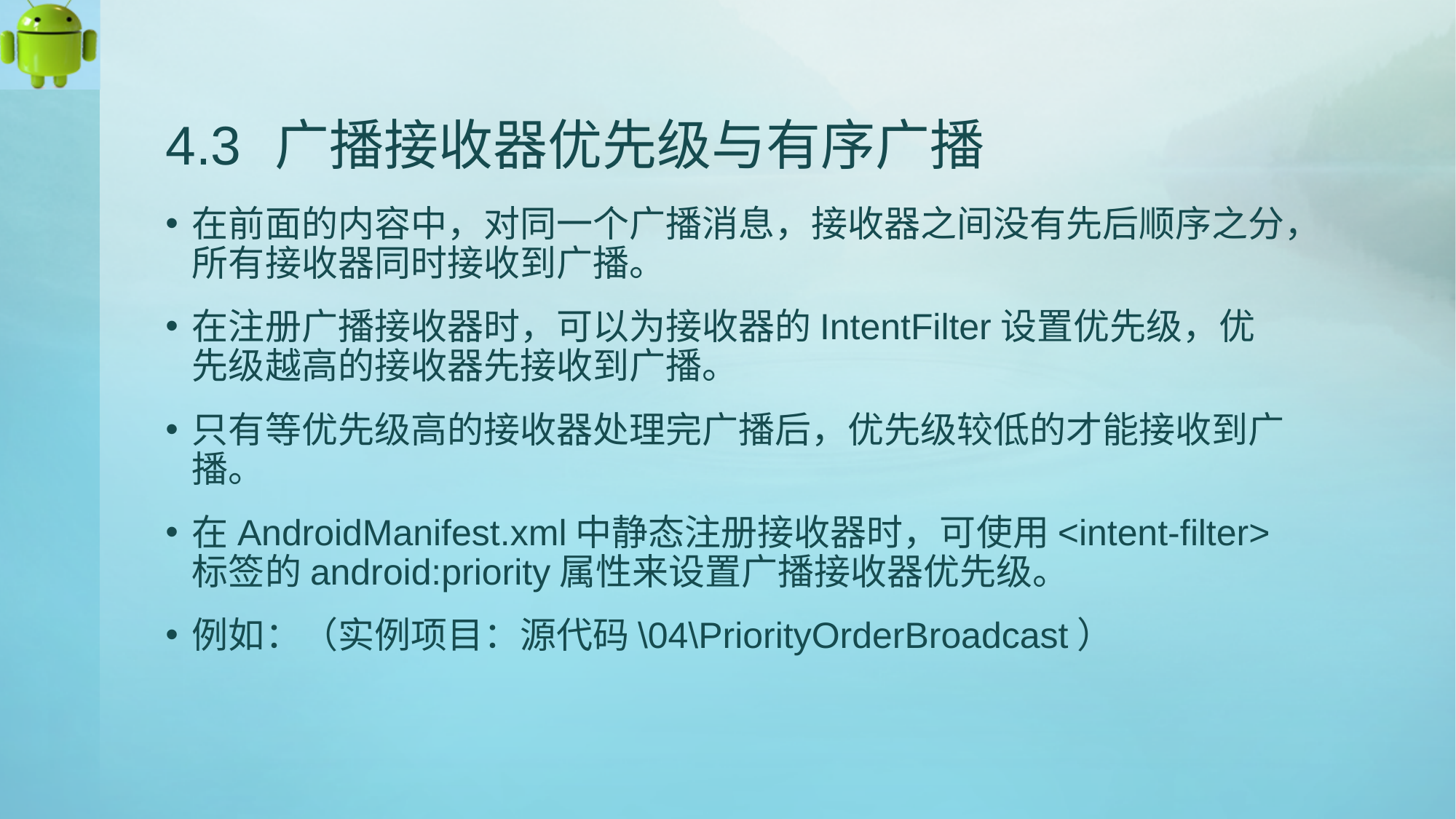

# 4.3	广播接收器优先级与有序广播
在前面的内容中，对同一个广播消息，接收器之间没有先后顺序之分，所有接收器同时接收到广播。
在注册广播接收器时，可以为接收器的IntentFilter设置优先级，优先级越高的接收器先接收到广播。
只有等优先级高的接收器处理完广播后，优先级较低的才能接收到广播。
在AndroidManifest.xml中静态注册接收器时，可使用<intent-filter>标签的android:priority属性来设置广播接收器优先级。
例如：（实例项目：源代码\04\PriorityOrderBroadcast）